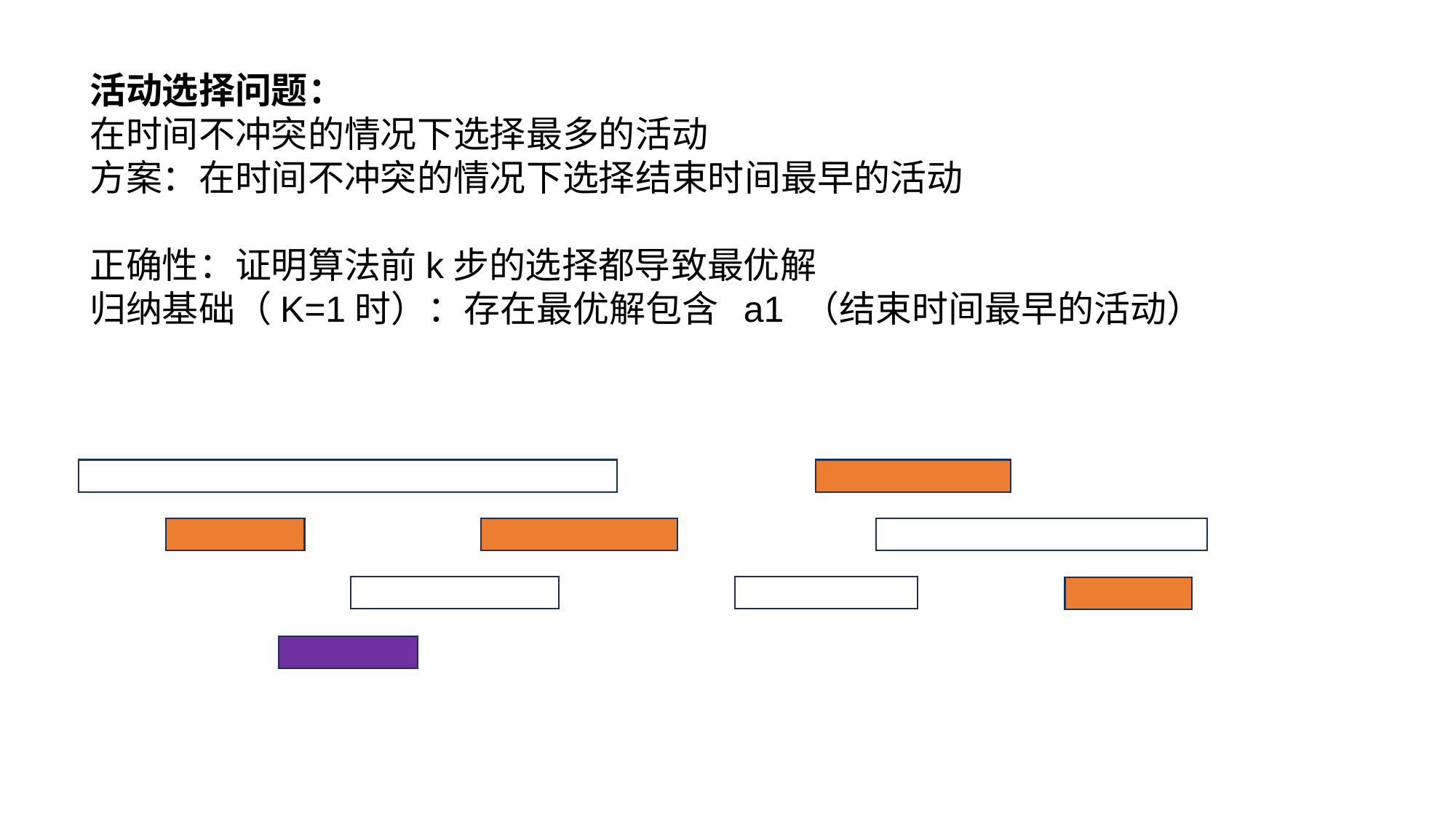

活动选择问题：
在时间不冲突的情况下选择最多的活动
方案：在时间不冲突的情况下选择结束时间最早的活动

正确性：证明算法前k步的选择都导致最优解
归纳基础（K=1时）：存在最优解包含  a1 （结束时间最早的活动）